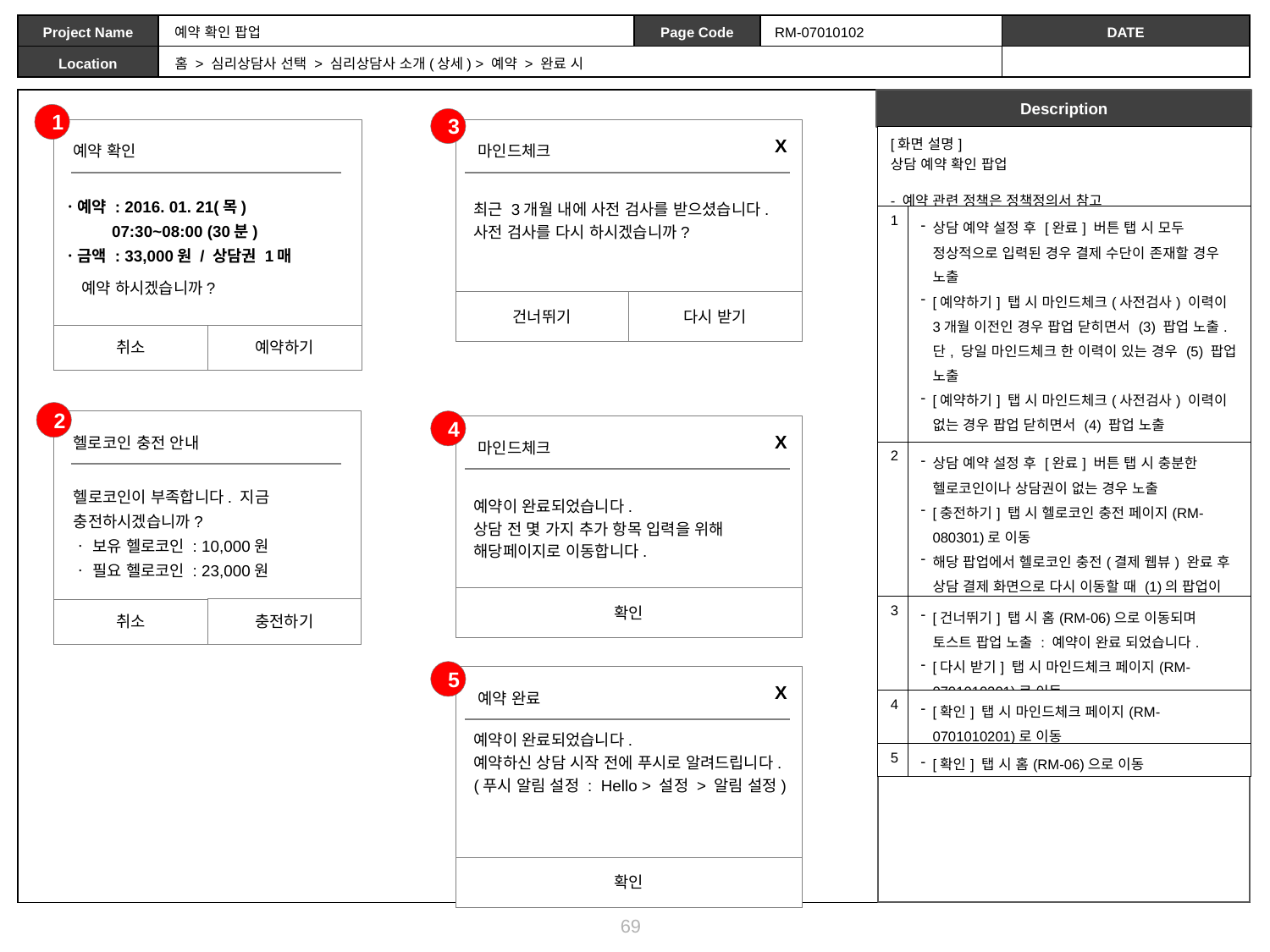

예약 확인 팝업
RM-07010102
홈 > 심리상담사 선택 > 심리상담사 소개(상세) > 예약 > 완료 시
1
3

예약 확인
ㆍ예약 : 2016. 01. 21(목)
           07:30~08:00 (30분)
ㆍ금액 : 33,000원 / 상담권 1매
예약하기
취소

| [화면 설명] 상담 예약 확인 팝업 - 예약 관련 정책은 정책정의서 참고 |  |
| --- | --- |
| 1 | 상담 예약 설정 후 [완료] 버튼 탭 시 모두 정상적으로 입력된 경우 결제 수단이 존재할 경우 노출 [예약하기] 탭 시 마인드체크(사전검사) 이력이 3개월 이전인 경우 팝업 닫히면서 (3) 팝업 노출. 단, 당일 마인드체크 한 이력이 있는 경우 (5) 팝업 노출 [예약하기] 탭 시 마인드체크(사전검사) 이력이 없는 경우 팝업 닫히면서 (4) 팝업 노출 [예약하기] 탭 시 마인드체크 이력이 3개월이 초과된 경우 (4) 팝업 노출 |
| 2 | 상담 예약 설정 후 [완료] 버튼 탭 시 충분한 헬로코인이나 상담권이 없는 경우 노출 [충전하기] 탭 시 헬로코인 충전 페이지(RM-080301)로 이동 해당 팝업에서 헬로코인 충전(결제 웹뷰) 완료 후 상담 결제 화면으로 다시 이동할 때 (1)의 팝업이 띄워진 채로 노출 |
| 3 | [건너뛰기] 탭 시 홈(RM-06)으로 이동되며 토스트 팝업 노출 : 예약이 완료 되었습니다. [다시 받기] 탭 시 마인드체크 페이지(RM-0701010201)로 이동 |
| 4 | [확인] 탭 시 마인드체크 페이지(RM-0701010201)로 이동 |
| 5 | [확인] 탭 시 홈(RM-06)으로 이동 |
X
마인드체크
최근 3개월 내에 사전 검사를 받으셨습니다. 사전 검사를 다시 하시겠습니까?
예약 하시겠습니까?
건너뛰기
다시 받기
2

헬로코인 충전 안내
헬로코인이 부족합니다. 지금 충전하시겠습니까?
ㆍ 보유 헬로코인 : 10,000원
ㆍ 필요 헬로코인 : 23,000원
충전하기
취소
4

X
마인드체크
예약이 완료되었습니다.
상담 전 몇 가지 추가 항목 입력을 위해 해당페이지로 이동합니다.
확인
5

X
예약 완료
예약이 완료되었습니다.
예약하신 상담 시작 전에 푸시로 알려드립니다.
(푸시 알림 설정 :  Hello > 설정 > 알림 설정)
확인
69